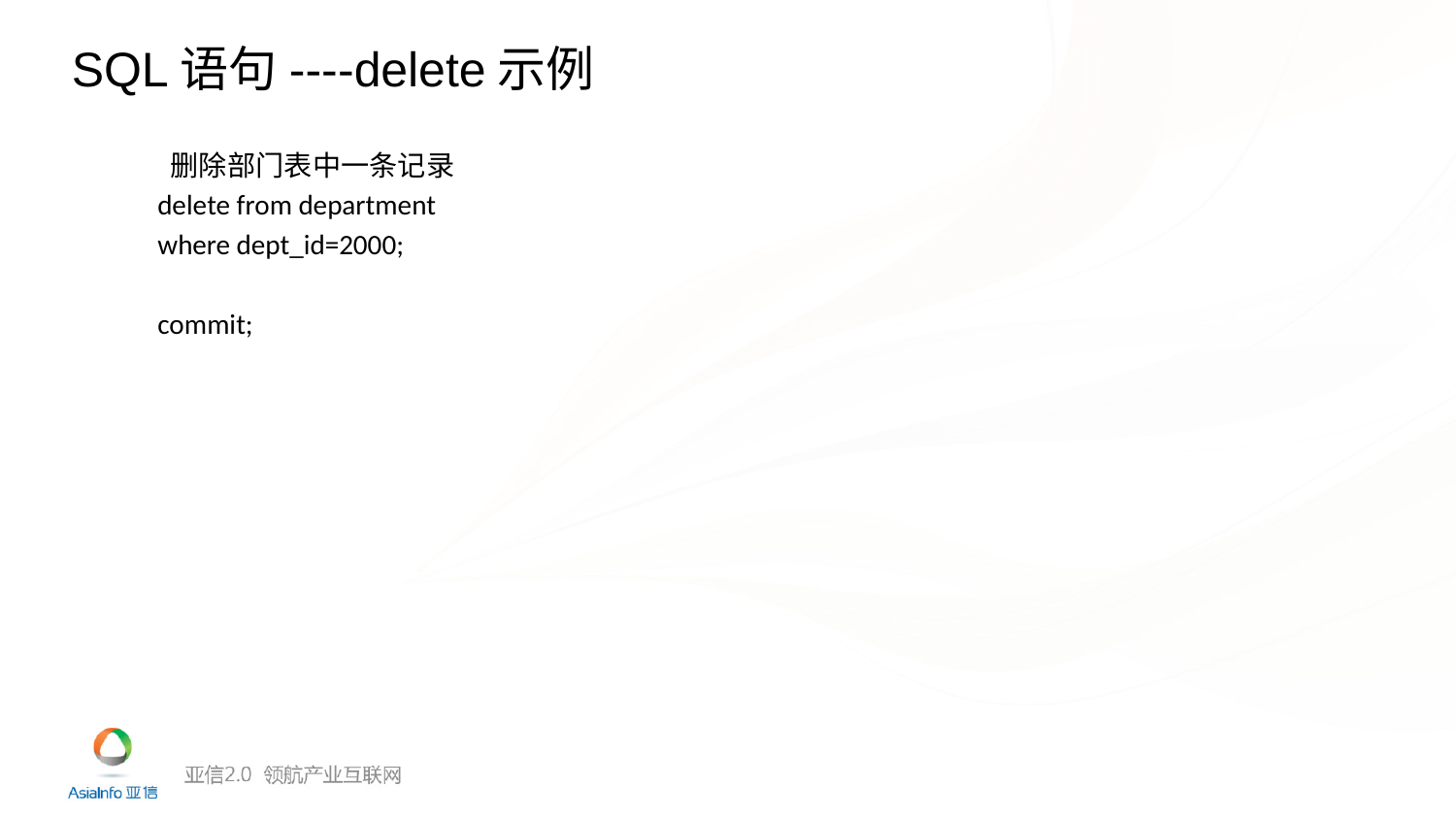

SQL语句----delete示例

 删除部门表中一条记录
delete from department
where dept_id=2000;

commit;